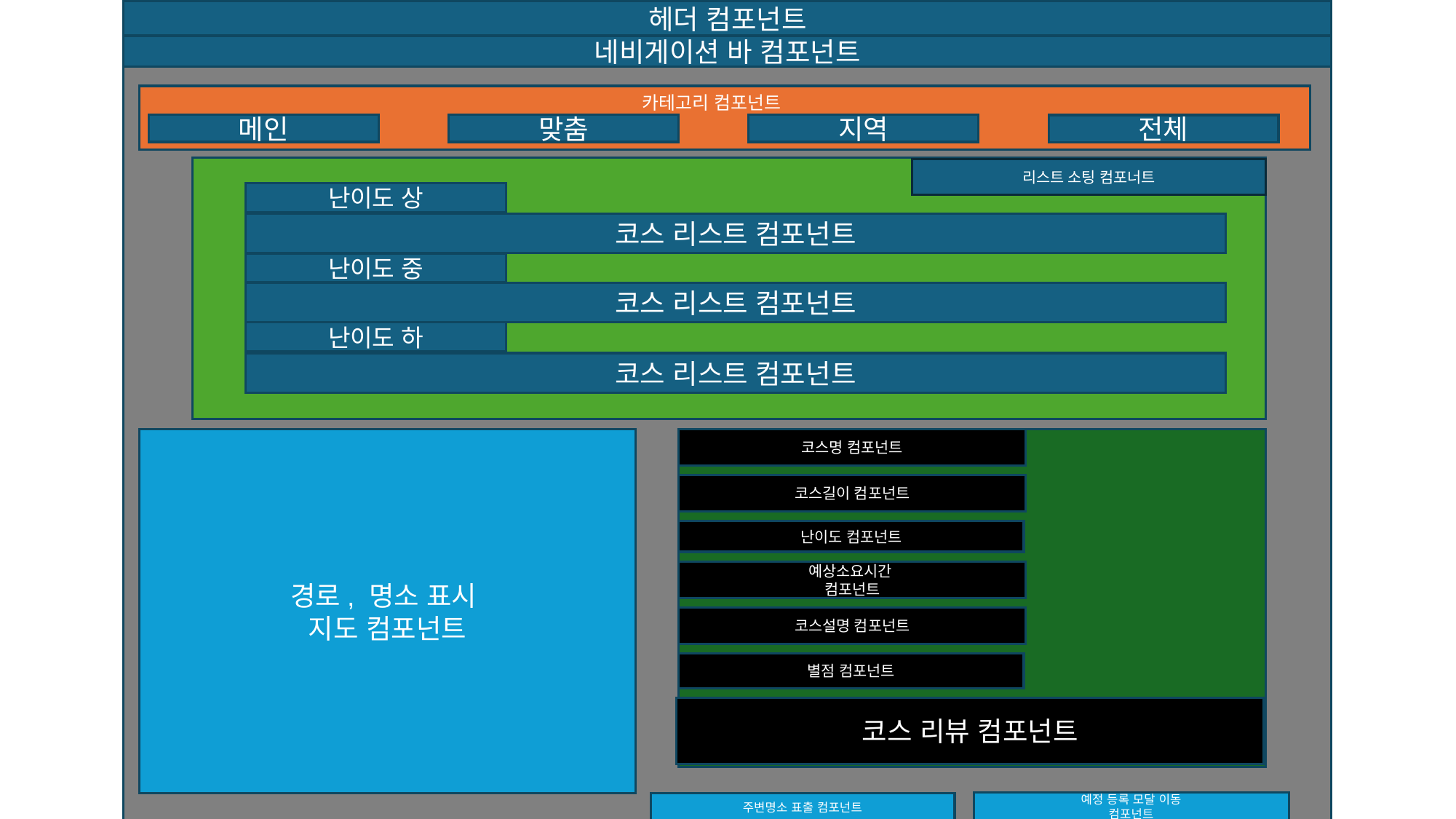

관심 명소 체크 후
헤더 컴포넌트
네비게이션 바 컴포넌트
카테고리 컴포넌트

맞춤
지역
메인
전체

리스트 소팅 컴포너트
난이도 상
코스 리스트 컴포넌트
난이도 중
코스 리스트 컴포넌트
난이도 하
코스 리스트 컴포넌트
경로, 명소 표시
지도 컴포넌트

코스명 컴포넌트
코스길이 컴포넌트
난이도 컴포넌트
예상소요시간
컴포넌트
코스설명 컴포넌트
별점 컴포넌트
코스 리뷰 컴포넌트
예정 등록 모달 이동
컴포넌트
주변명소 표출 컴포넌트